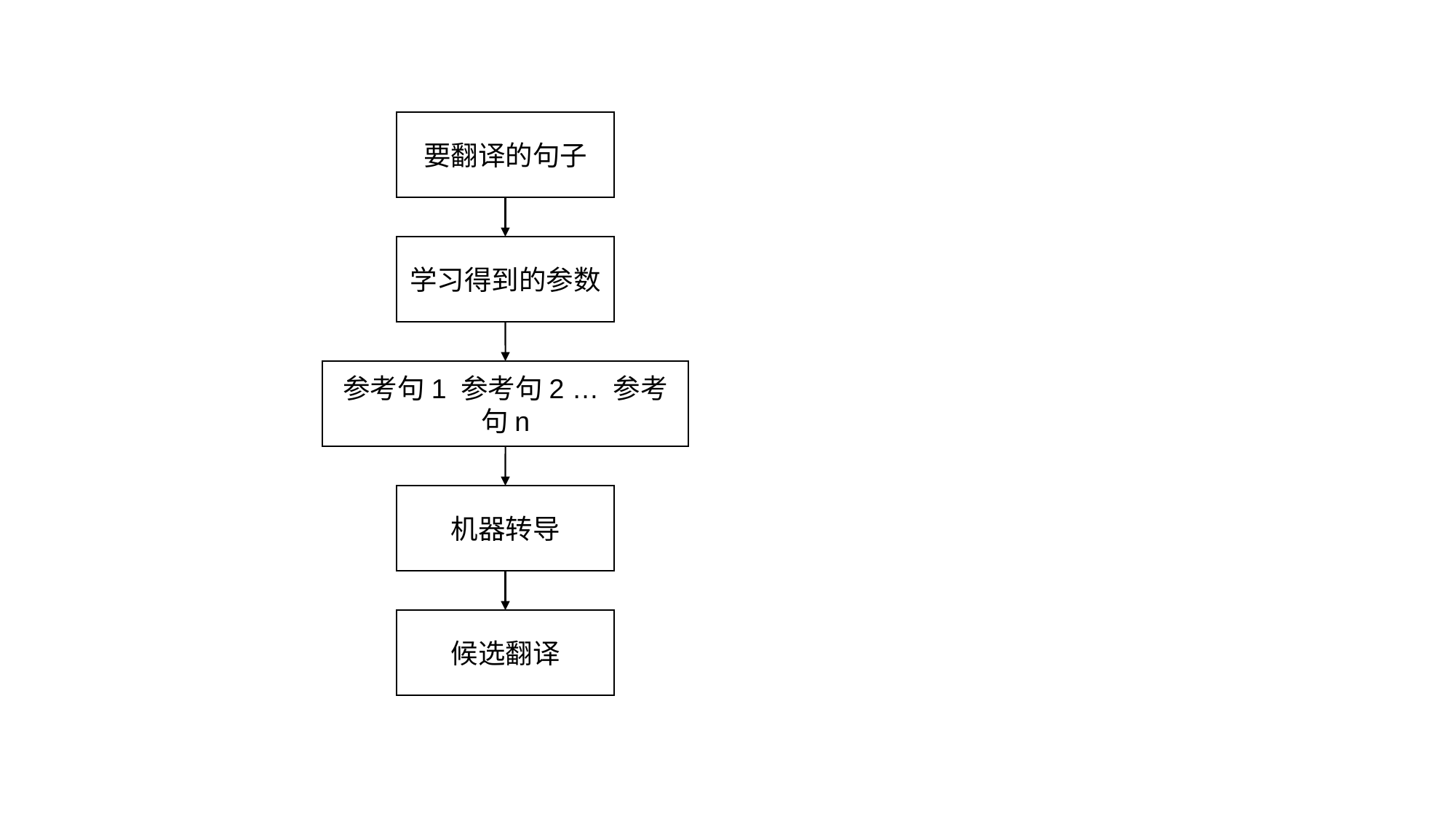

要翻译的句子
学习得到的参数
参考句1 参考句2 … 参考句n
机器转导
候选翻译